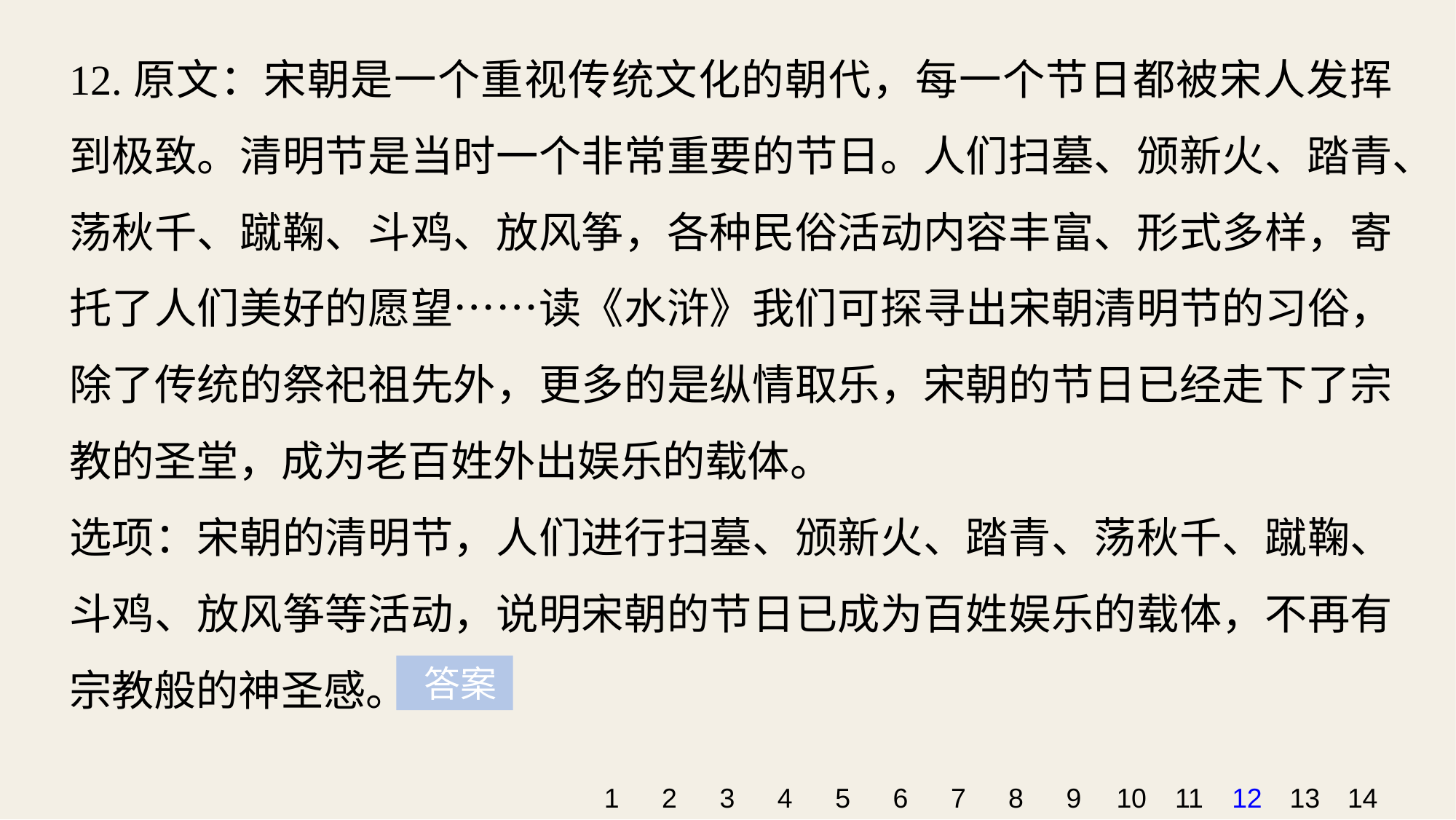

12.原文：宋朝是一个重视传统文化的朝代，每一个节日都被宋人发挥到极致。清明节是当时一个非常重要的节日。人们扫墓、颁新火、踏青、荡秋千、蹴鞠、斗鸡、放风筝，各种民俗活动内容丰富、形式多样，寄托了人们美好的愿望……读《水浒》我们可探寻出宋朝清明节的习俗，除了传统的祭祀祖先外，更多的是纵情取乐，宋朝的节日已经走下了宗教的圣堂，成为老百姓外出娱乐的载体。
选项：宋朝的清明节，人们进行扫墓、颁新火、踏青、荡秋千、蹴鞠、斗鸡、放风筝等活动，说明宋朝的节日已成为百姓娱乐的载体，不再有宗教般的神圣感。
 答案
1
2
3
4
5
6
7
8
9
10
11
12
13
14